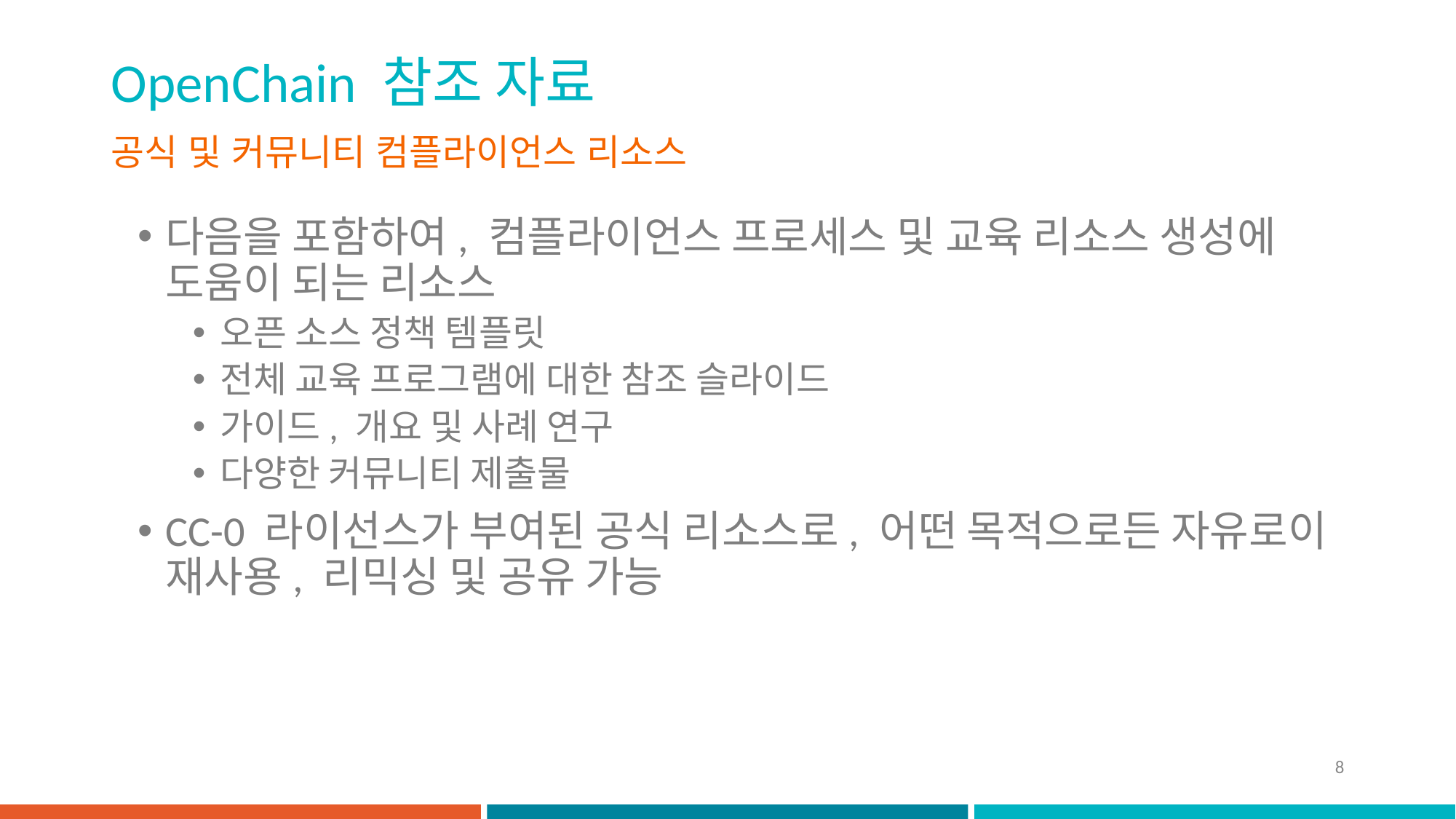

# OpenChain 참조 자료
공식 및 커뮤니티 컴플라이언스 리소스
다음을 포함하여, 컴플라이언스 프로세스 및 교육 리소스 생성에 도움이 되는 리소스
오픈 소스 정책 템플릿
전체 교육 프로그램에 대한 참조 슬라이드
가이드, 개요 및 사례 연구
다양한 커뮤니티 제출물
CC-0 라이선스가 부여된 공식 리소스로, 어떤 목적으로든 자유로이 재사용, 리믹싱 및 공유 가능
8